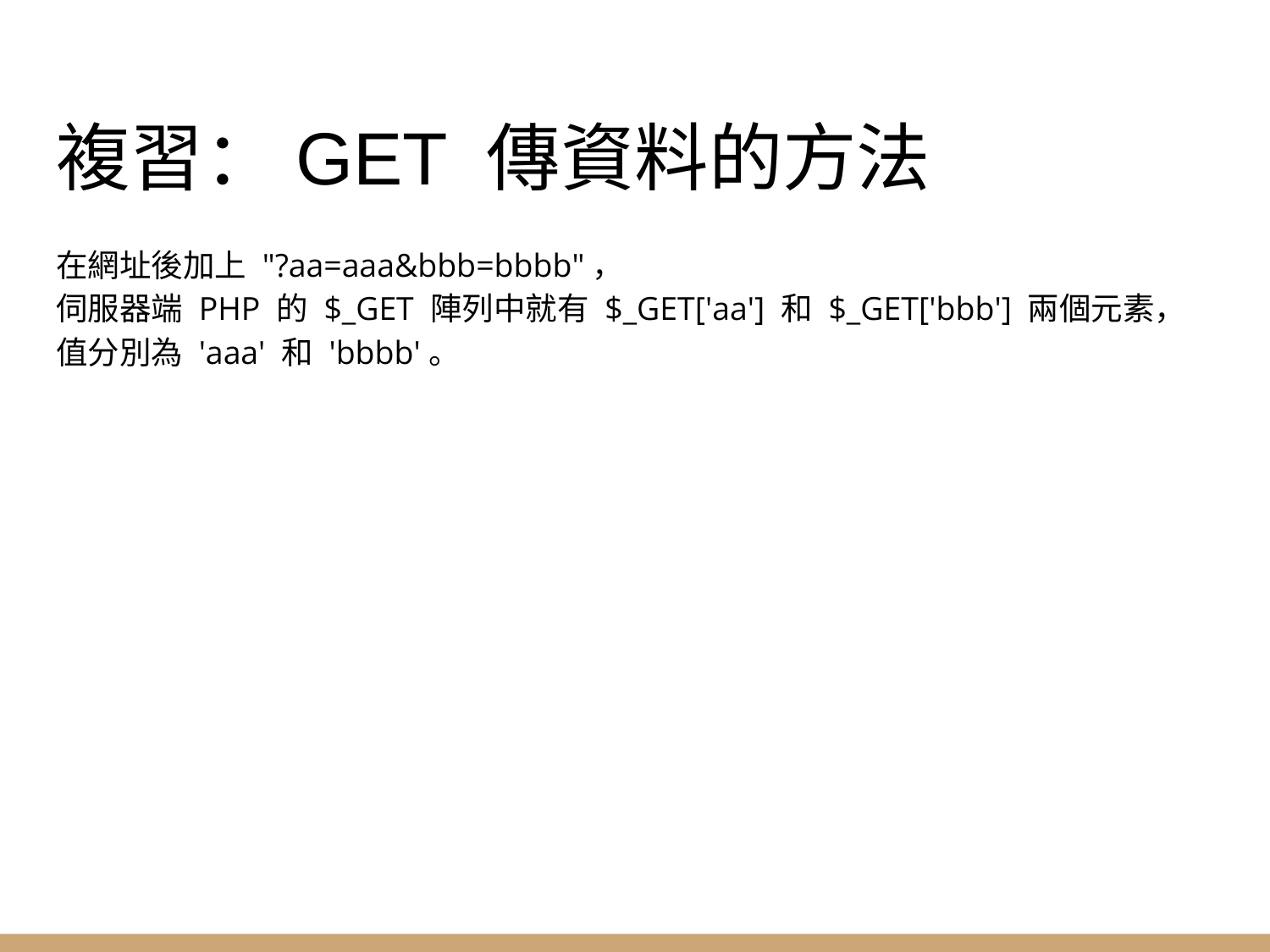

# 複習：GET 傳資料的方法
在網址後加上 "?aa=aaa&bbb=bbbb"，
伺服器端 PHP 的 $_GET 陣列中就有 $_GET['aa'] 和 $_GET['bbb'] 兩個元素，
值分別為 'aaa' 和 'bbbb'。